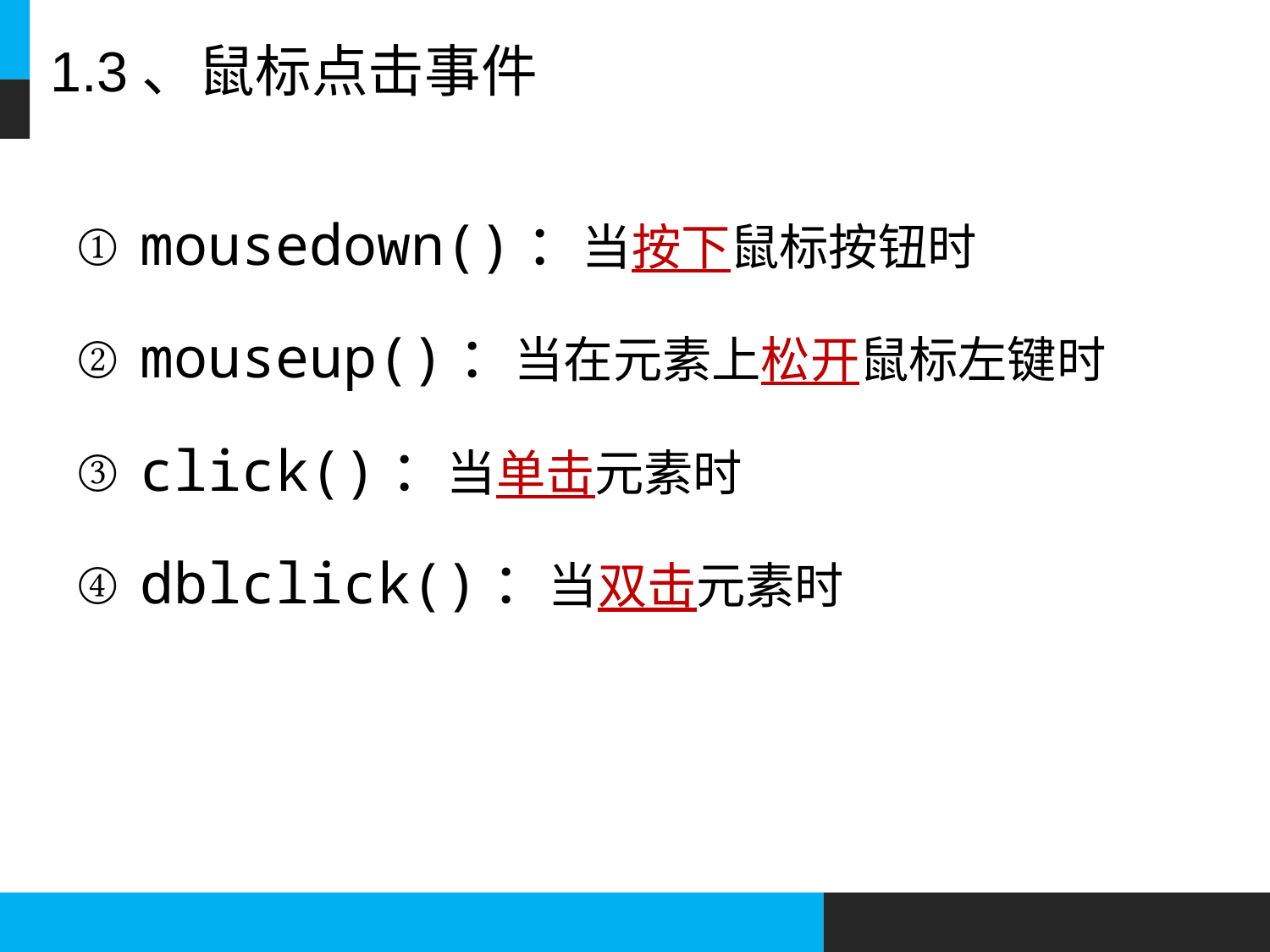

# 1.3、鼠标点击事件
mousedown()：当按下鼠标按钮时
mouseup()：当在元素上松开鼠标左键时
click()：当单击元素时
dblclick()：当双击元素时